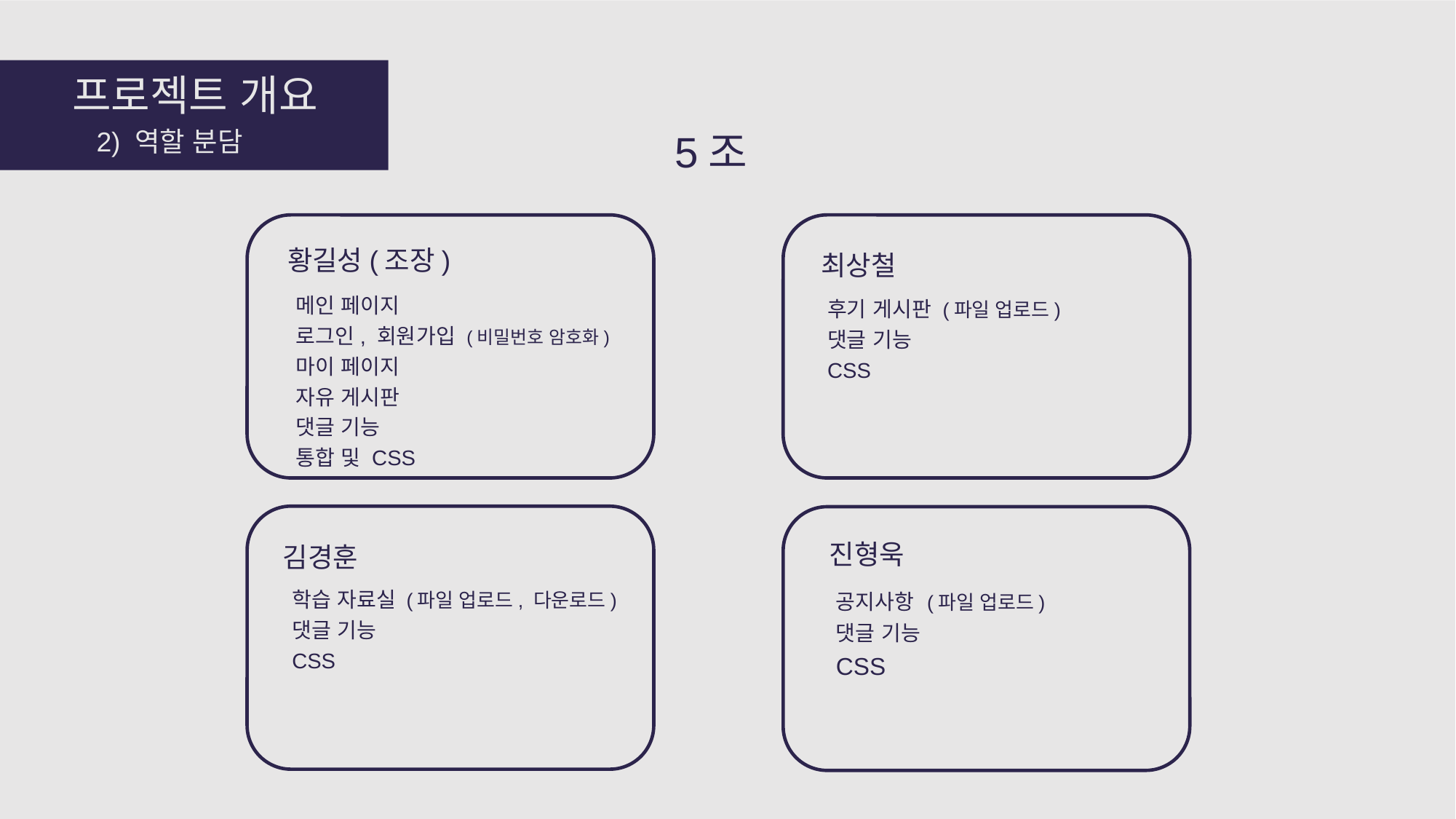

프로젝트 개요
2) 역할 분담
5조

황길성(조장)
최상철
메인 페이지
로그인, 회원가입 (비밀번호 암호화)
마이 페이지
자유 게시판
댓글 기능
통합 및 CSS
후기 게시판 (파일 업로드)
댓글 기능
CSS

진형욱
김경훈
공지사항 (파일 업로드)
댓글 기능
CSS
학습 자료실 (파일 업로드, 다운로드)
댓글 기능
CSS